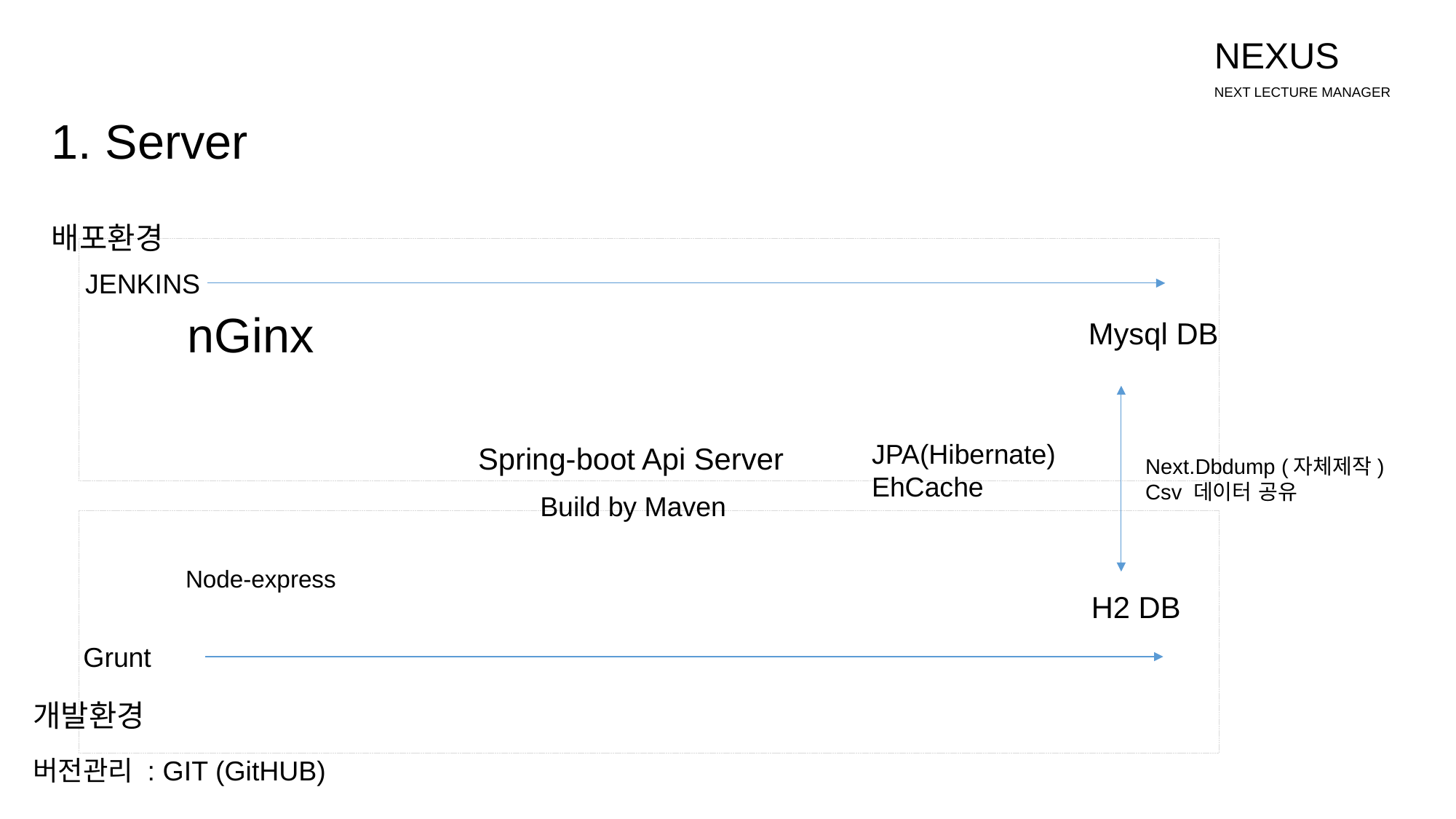

NEXUS
NEXT LECTURE MANAGER
1. Server
배포환경

JENKINS
nGinx
Mysql DB
JPA(Hibernate)
EhCache
Spring-boot Api Server
Next.Dbdump (자체제작)
Csv 데이터 공유
Build by Maven

Node-express
H2 DB
Grunt
개발환경
버전관리 : GIT (GitHUB)